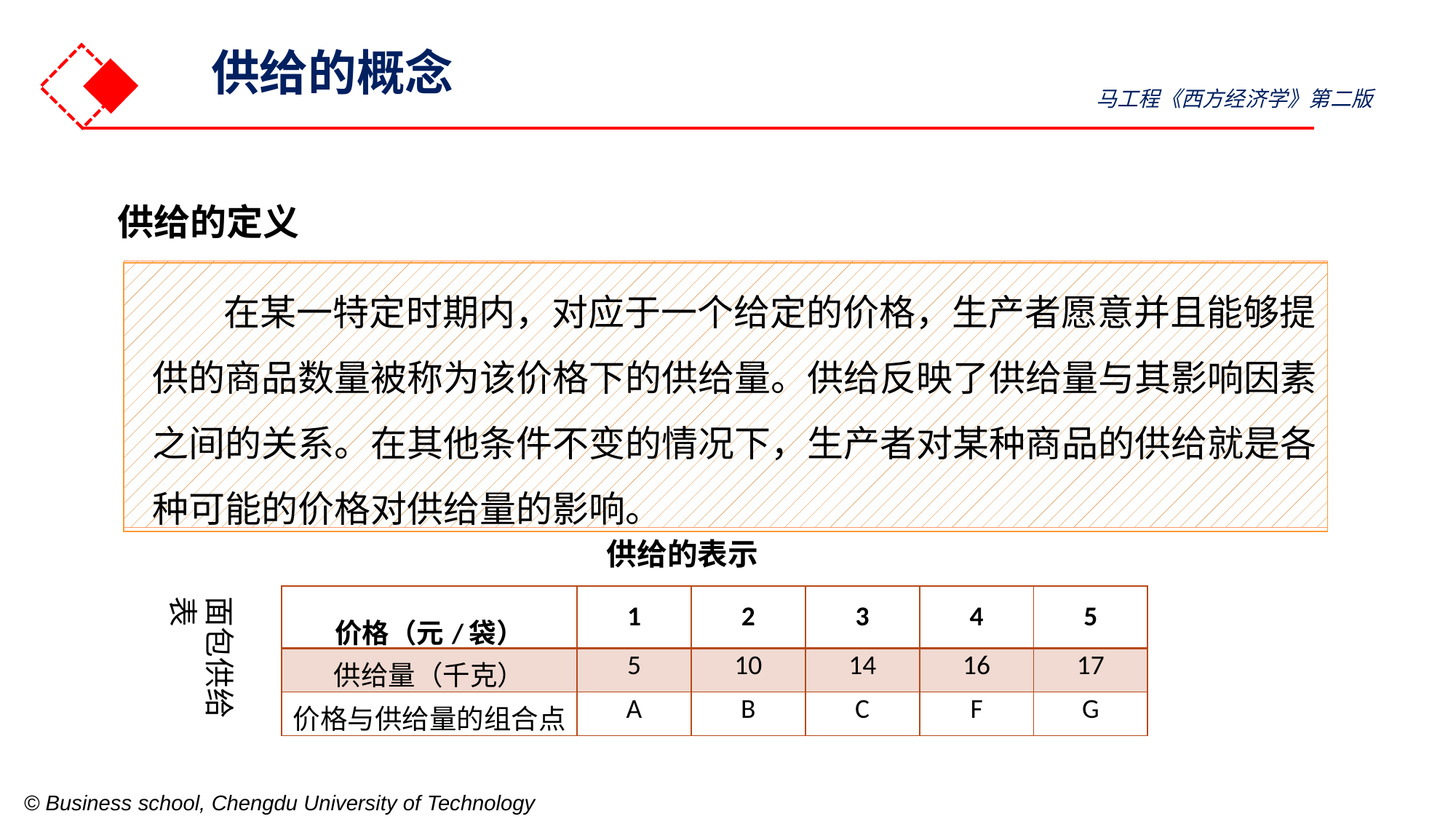

供给的概念

马工程《西方经济学》第二版
       供给的定义

 在某一特定时期内，对应于一个给定的价格，生产者愿意并且能够提供的商品数量被称为该价格下的供给量。供给反映了供给量与其影响因素之间的关系。在其他条件不变的情况下，生产者对某种商品的供给就是各种可能的价格对供给量的影响。

供给的表示
面包供给表
| 价格（元/袋） | 1 | 2 | 3 | 4 | 5 |
| --- | --- | --- | --- | --- | --- |
| 供给量（千克） | 5 | 10 | 14 | 16 | 17 |
| 价格与供给量的组合点 | A | B | C | F | G |